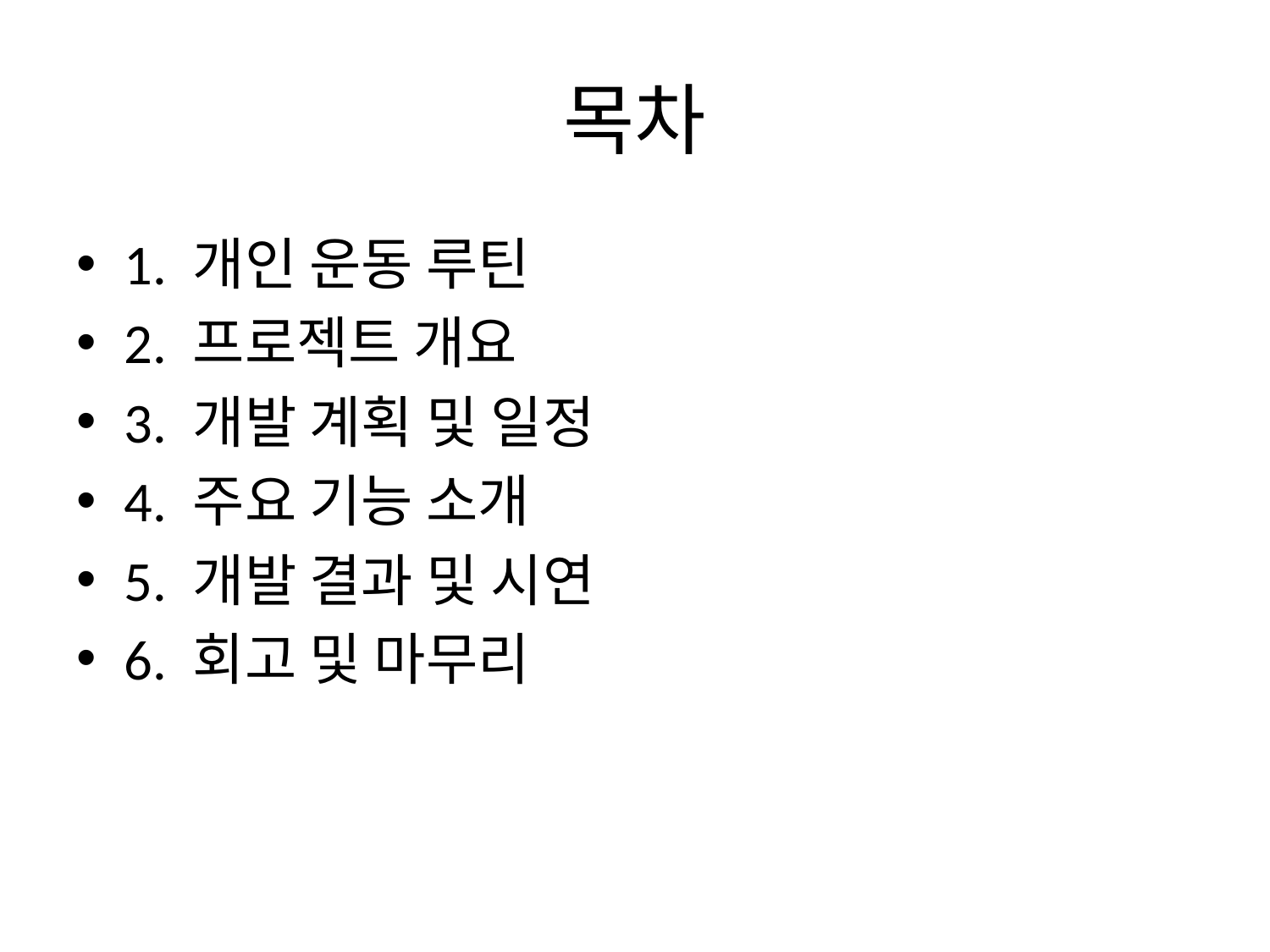

# 목차
1. 개인 운동 루틴
2. 프로젝트 개요
3. 개발 계획 및 일정
4. 주요 기능 소개
5. 개발 결과 및 시연
6. 회고 및 마무리